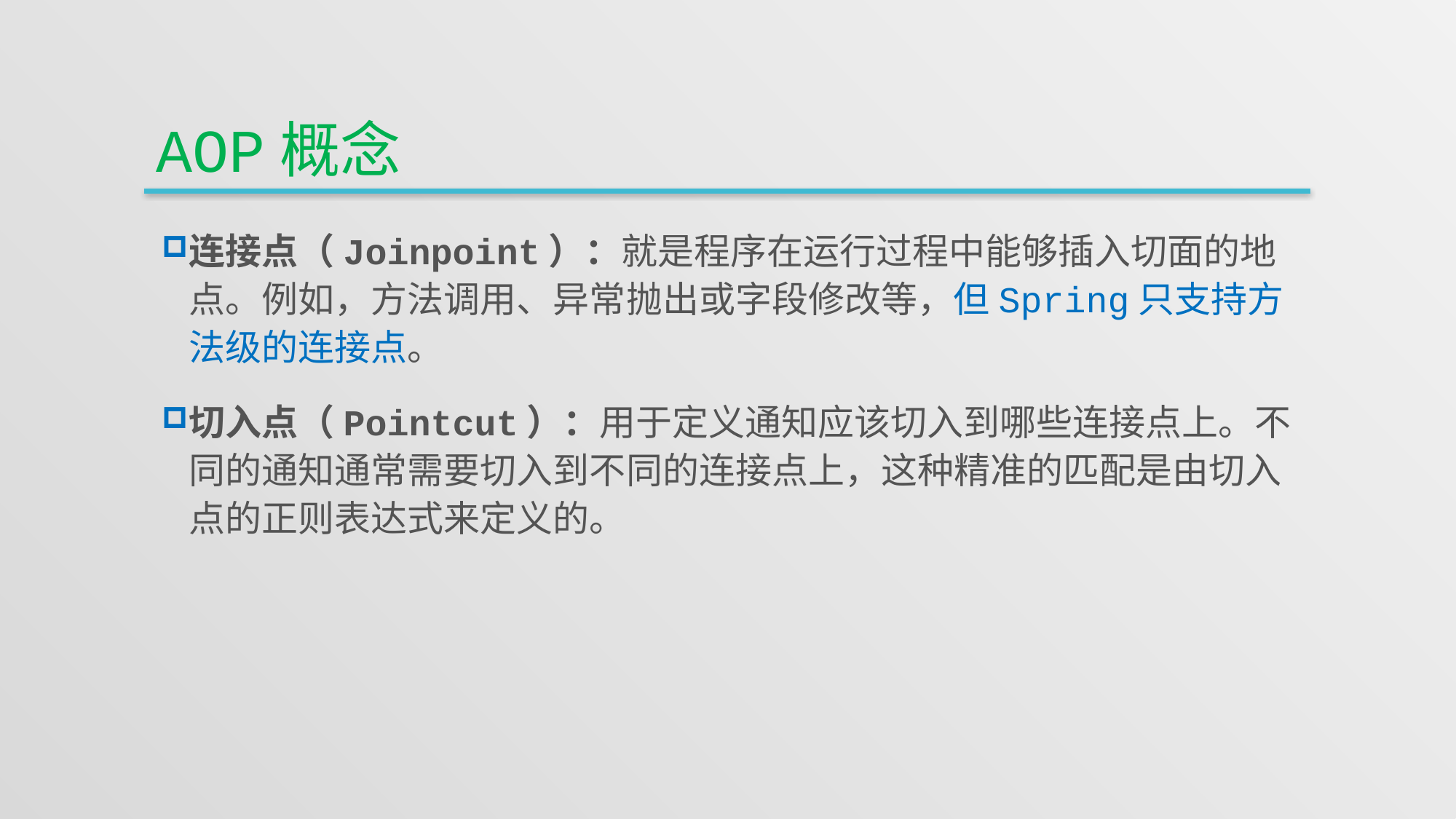

# AOP概念
连接点（Joinpoint）：就是程序在运行过程中能够插入切面的地点。例如，方法调用、异常抛出或字段修改等，但Spring只支持方法级的连接点。
切入点（Pointcut）：用于定义通知应该切入到哪些连接点上。不同的通知通常需要切入到不同的连接点上，这种精准的匹配是由切入点的正则表达式来定义的。